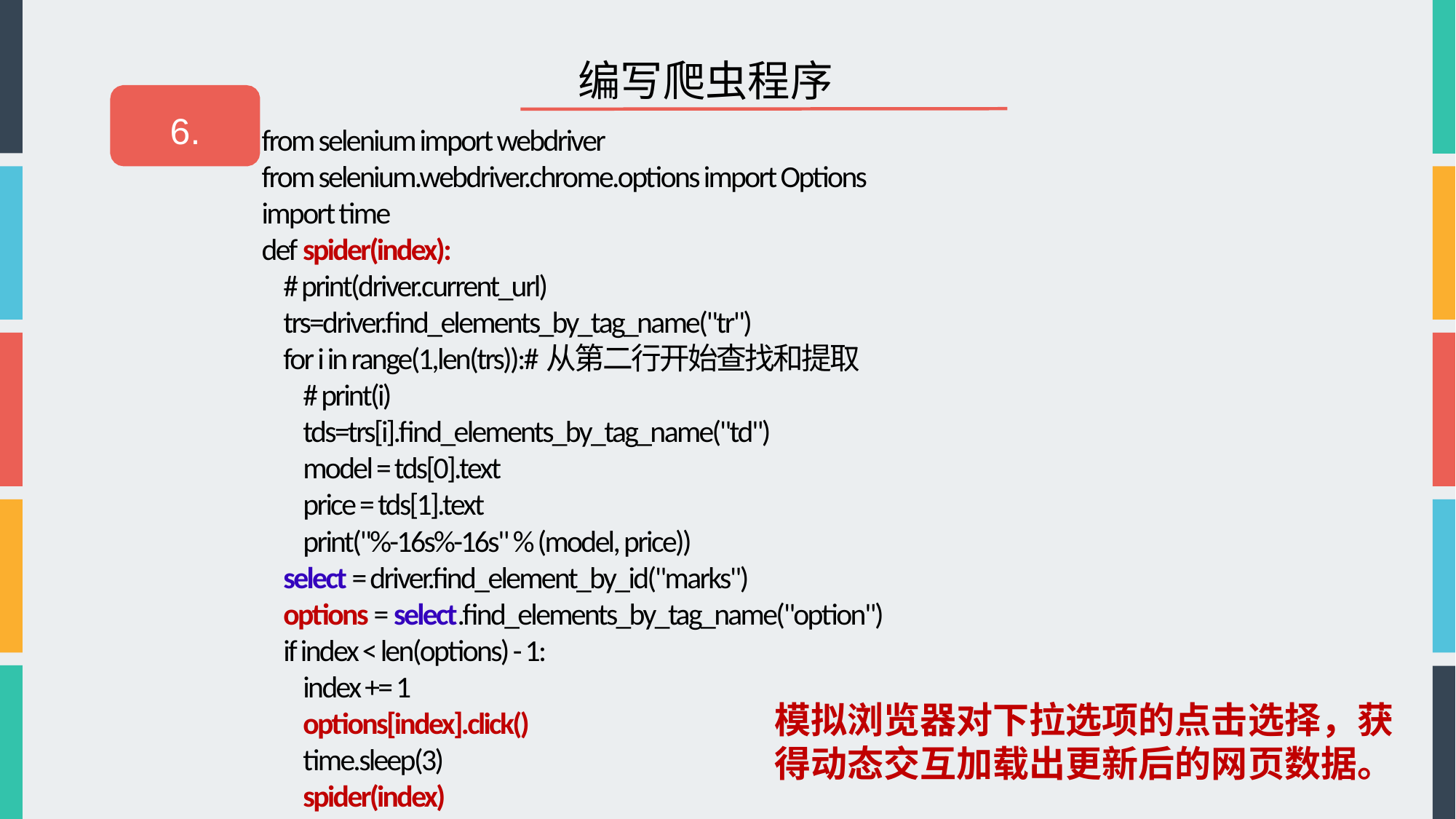

# 编写爬虫程序

6.

from selenium import webdriver
from selenium.webdriver.chrome.options import Options
import time
def spider(index):
    # print(driver.current_url)
    trs=driver.find_elements_by_tag_name("tr")
    for i in range(1,len(trs)):#从第二行开始查找和提取
        # print(i)
        tds=trs[i].find_elements_by_tag_name("td")
        model = tds[0].text
        price = tds[1].text
        print("%-16s%-16s" % (model, price))
    select = driver.find_element_by_id("marks")
    options = select.find_elements_by_tag_name("option")
    if index < len(options) - 1:
        index += 1
        options[index].click()
        time.sleep(3)
        spider(index)

模拟浏览器对下拉选项的点击选择，获得动态交互加载出更新后的网页数据。